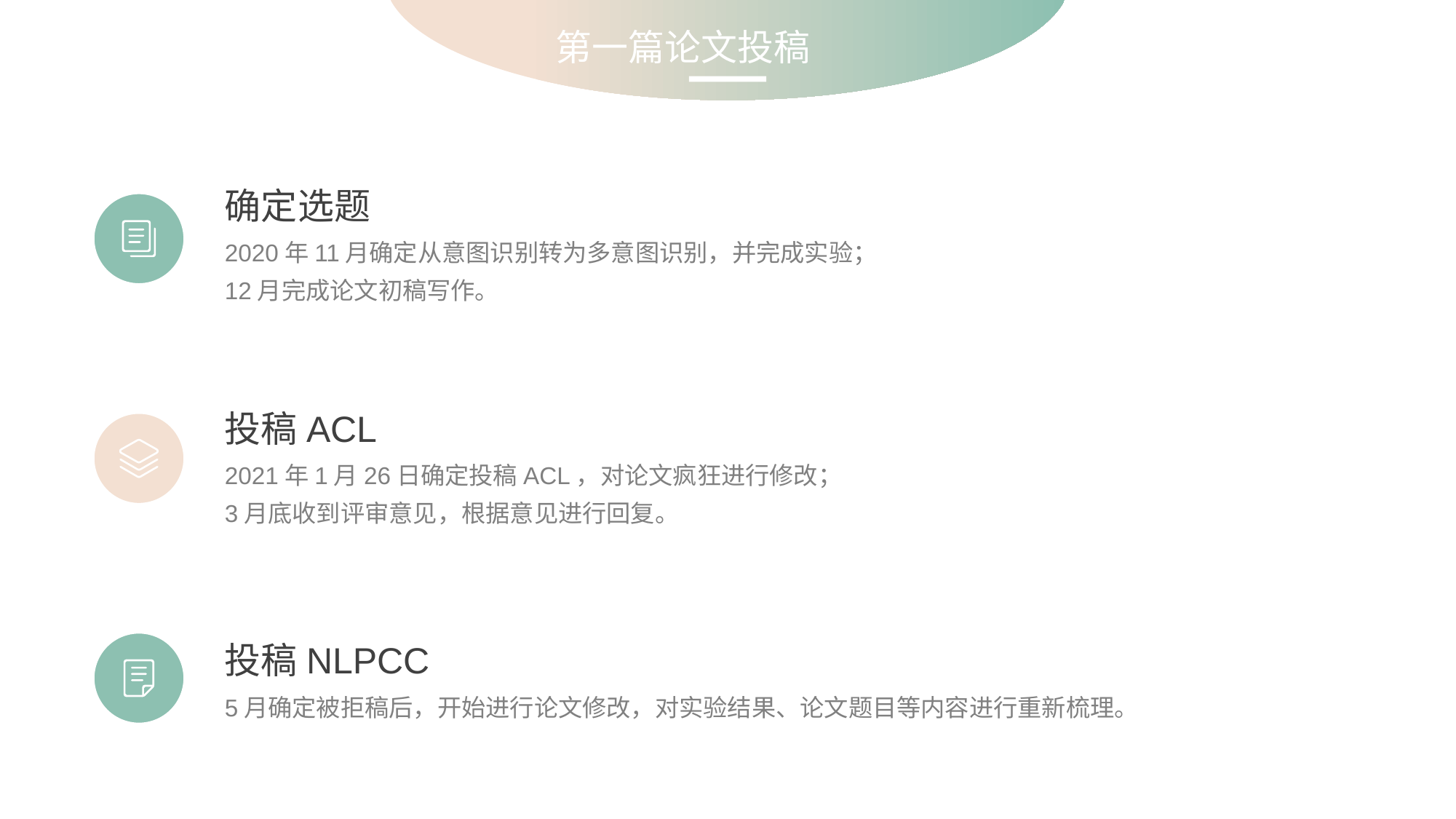

第一篇论文投稿

确定选题

2020年11月确定从意图识别转为多意图识别，并完成实验；
12月完成论文初稿写作。
投稿ACL

2021年1月26日确定投稿ACL，对论文疯狂进行修改；
3月底收到评审意见，根据意见进行回复。
投稿NLPCC

5月确定被拒稿后，开始进行论文修改，对实验结果、论文题目等内容进行重新梳理。